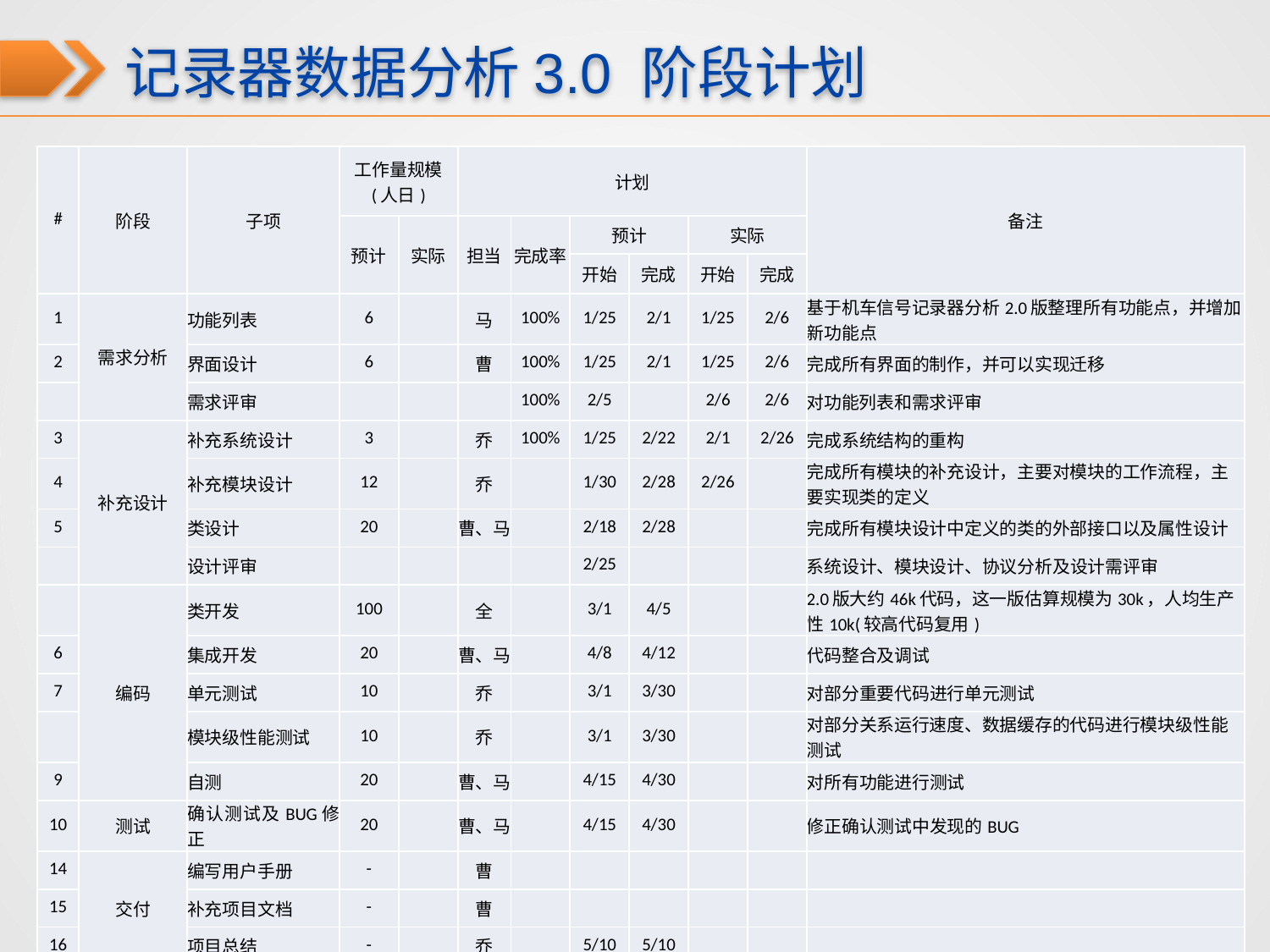

记录器数据分析3.0 阶段计划

| # | 阶段 | 子项 | 工作量规模 (人日) |  | 计划 |  |  |  |  |  | 备注 |
| --- | --- | --- | --- | --- | --- | --- | --- | --- | --- | --- | --- |
|  |  |  | 预计 | 实际 | 担当 | 完成率 | 预计 |  | 实际 |  |  |
|  |  |  |  |  |  |  | 开始 | 完成 | 开始 | 完成 |  |
| 1 | 需求分析 | 功能列表 | 6 |  | 马 | 100% | 1/25 | 2/1 | 1/25 | 2/6 | 基于机车信号记录器分析2.0版整理所有功能点，并增加新功能点 |
| 2 |  | 界面设计 | 6 |  | 曹 | 100% | 1/25 | 2/1 | 1/25 | 2/6 | 完成所有界面的制作，并可以实现迁移 |
|  |  | 需求评审 |  |  |  | 100% | 2/5 |  | 2/6 | 2/6 | 对功能列表和需求评审 |
| 3 | 补充设计 | 补充系统设计 | 3 |  | 乔 | 100% | 1/25 | 2/22 | 2/1 | 2/26 | 完成系统结构的重构 |
| 4 |  | 补充模块设计 | 12 |  | 乔 |  | 1/30 | 2/28 | 2/26 |  | 完成所有模块的补充设计，主要对模块的工作流程，主要实现类的定义 |
| 5 |  | 类设计 | 20 |  | 曹、马 |  | 2/18 | 2/28 |  |  | 完成所有模块设计中定义的类的外部接口以及属性设计 |
|  |  | 设计评审 |  |  |  |  | 2/25 |  |  |  | 系统设计、模块设计、协议分析及设计需评审 |
|  | 编码 | 类开发 | 100 |  | 全 |  | 3/1 | 4/5 |  |  | 2.0版大约46k代码，这一版估算规模为30k，人均生产性10k(较高代码复用) |
| 6 |  | 集成开发 | 20 |  | 曹、马 |  | 4/8 | 4/12 |  |  | 代码整合及调试 |
| 7 |  | 单元测试 | 10 |  | 乔 |  | 3/1 | 3/30 |  |  | 对部分重要代码进行单元测试 |
|  |  | 模块级性能测试 | 10 |  | 乔 |  | 3/1 | 3/30 |  |  | 对部分关系运行速度、数据缓存的代码进行模块级性能测试 |
| 9 |  | 自测 | 20 |  | 曹、马 |  | 4/15 | 4/30 |  |  | 对所有功能进行测试 |
| 10 | 测试 | 确认测试及BUG修正 | 20 |  | 曹、马 |  | 4/15 | 4/30 |  |  | 修正确认测试中发现的BUG |
| 14 | 交付 | 编写用户手册 | - |  | 曹 |  |  |  |  |  |  |
| 15 |  | 补充项目文档 | - |  | 曹 |  |  |  |  |  |  |
| 16 |  | 项目总结 | - |  | 乔 |  | 5/10 | 5/10 |  |  |  |